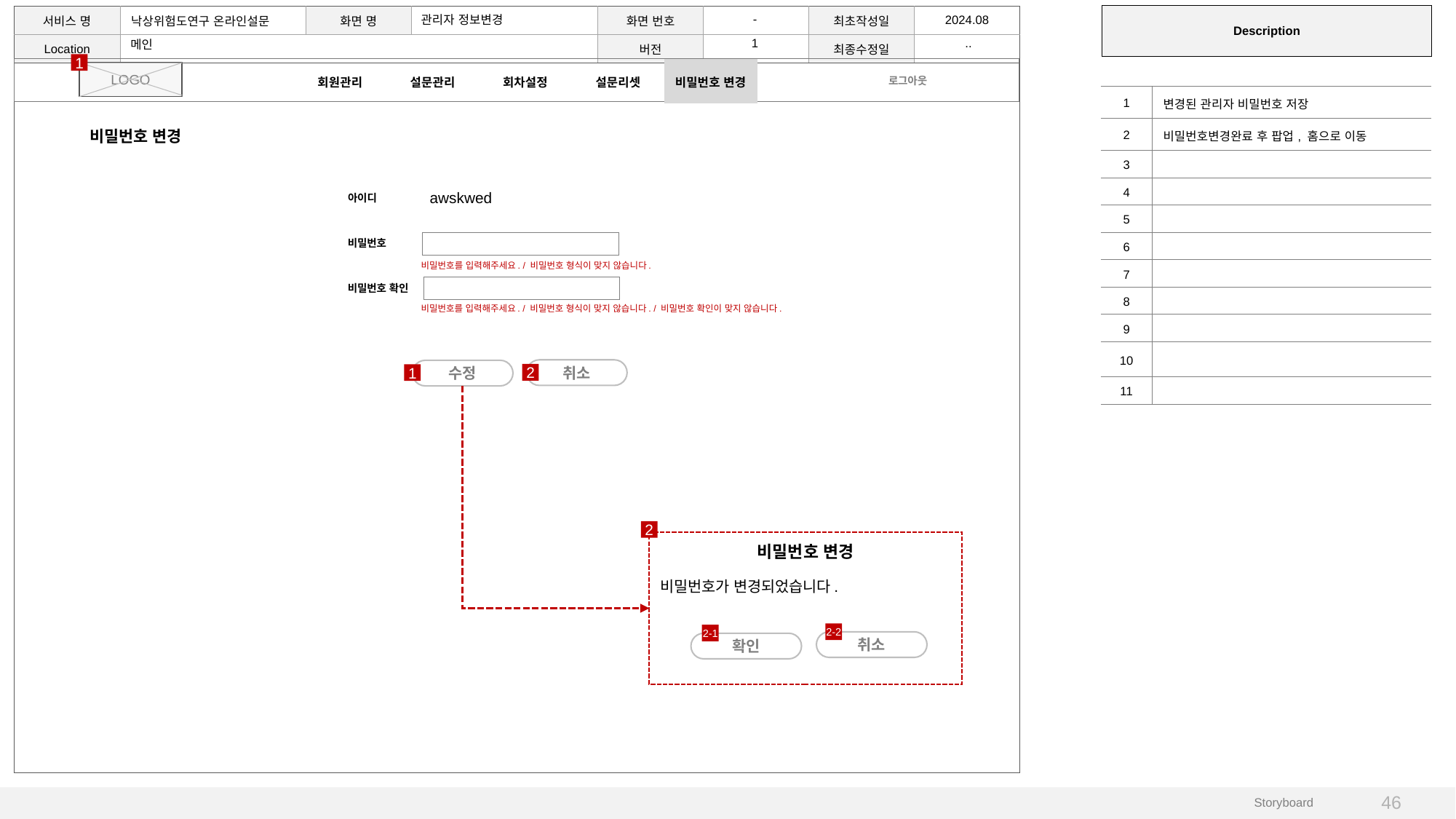

-
관리자 정보변경
1
..
메인
1

| 회원관리 | 설문관리 | 회차설정 | 설문리셋 | 비밀번호 변경 |
| --- | --- | --- | --- | --- |
|  |  |
| --- | --- |
| 1 | 변경된 관리자 비밀번호 저장 |
| 2 | 비밀번호변경완료 후 팝업, 홈으로 이동 |
| 3 |  |
| 4 |  |
| 5 |  |
| 6 |  |
| 7 |  |
| 8 |  |
| 9 |  |
| 10 |  |
| 11 |  |
LOGO
로그아웃
비밀번호 변경
awskwed
아이디

비밀번호
비밀번호를 입력해주세요. / 비밀번호 형식이 맞지 않습니다.

비밀번호 확인
비밀번호를 입력해주세요. / 비밀번호 형식이 맞지 않습니다. / 비밀번호 확인이 맞지 않습니다.
취소
수정
2
1
2

비밀번호 변경
비밀번호가 변경되었습니다.
2-2
2-1
취소
확인
46